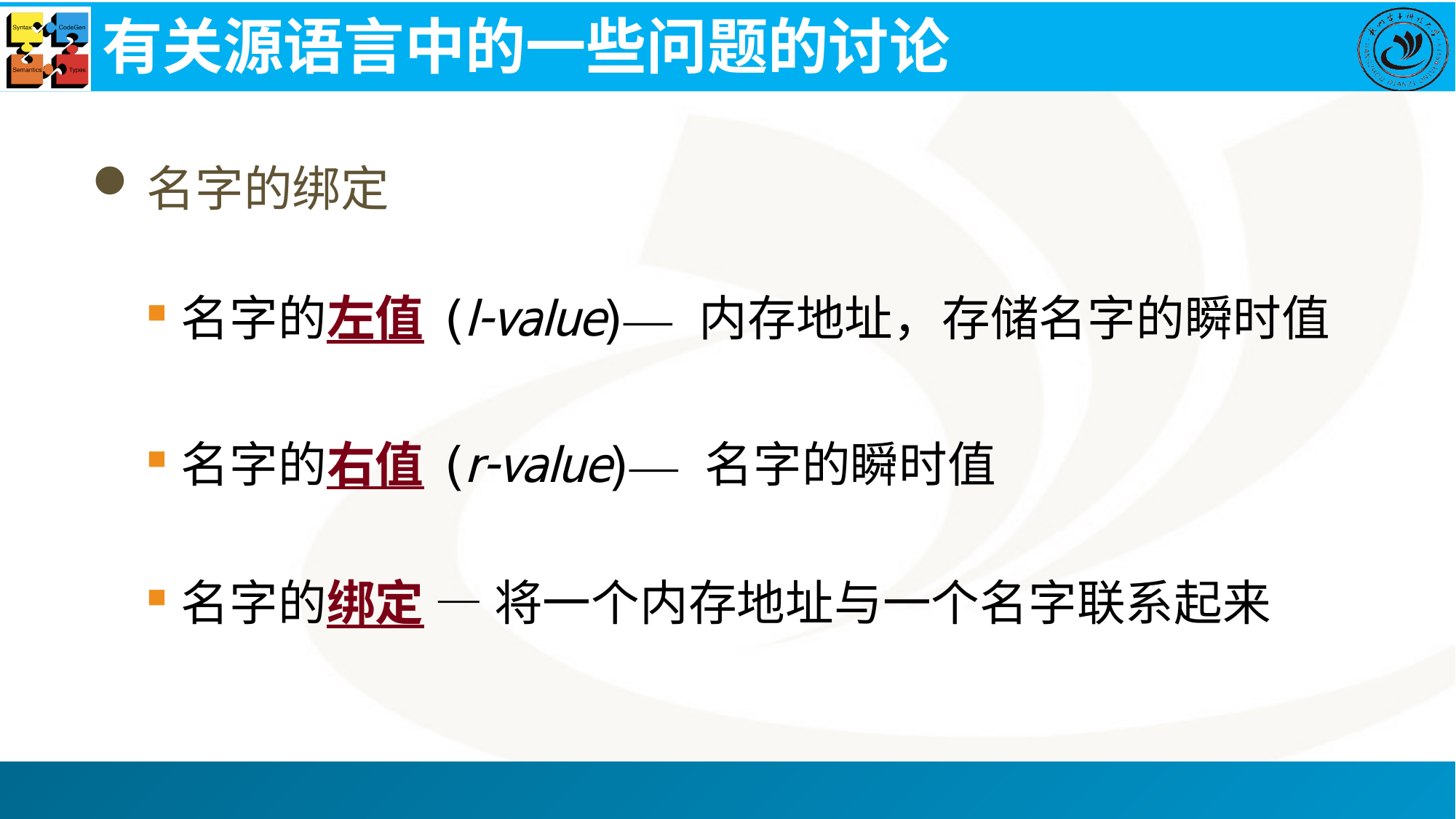

# 有关源语言中的一些问题的讨论
名字的绑定
名字的左值 (l-value)— 内存地址，存储名字的瞬时值
名字的右值 (r-value)— 名字的瞬时值
名字的绑定 — 将一个内存地址与一个名字联系起来
13